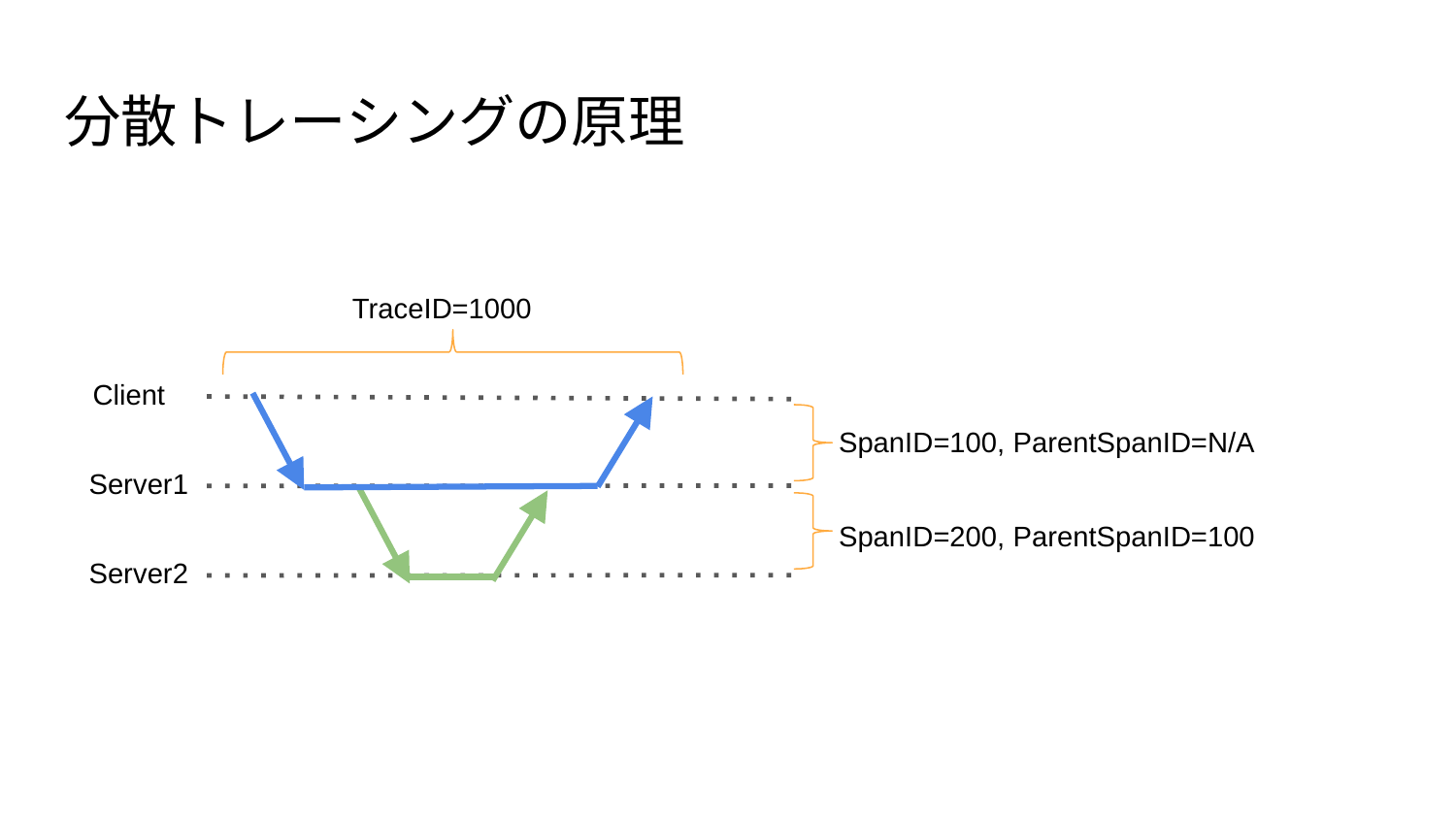

# 分散トレーシングの原理

TraceID=1000
Client

SpanID=100, ParentSpanID=N/A
Server1

SpanID=200, ParentSpanID=100
Server2